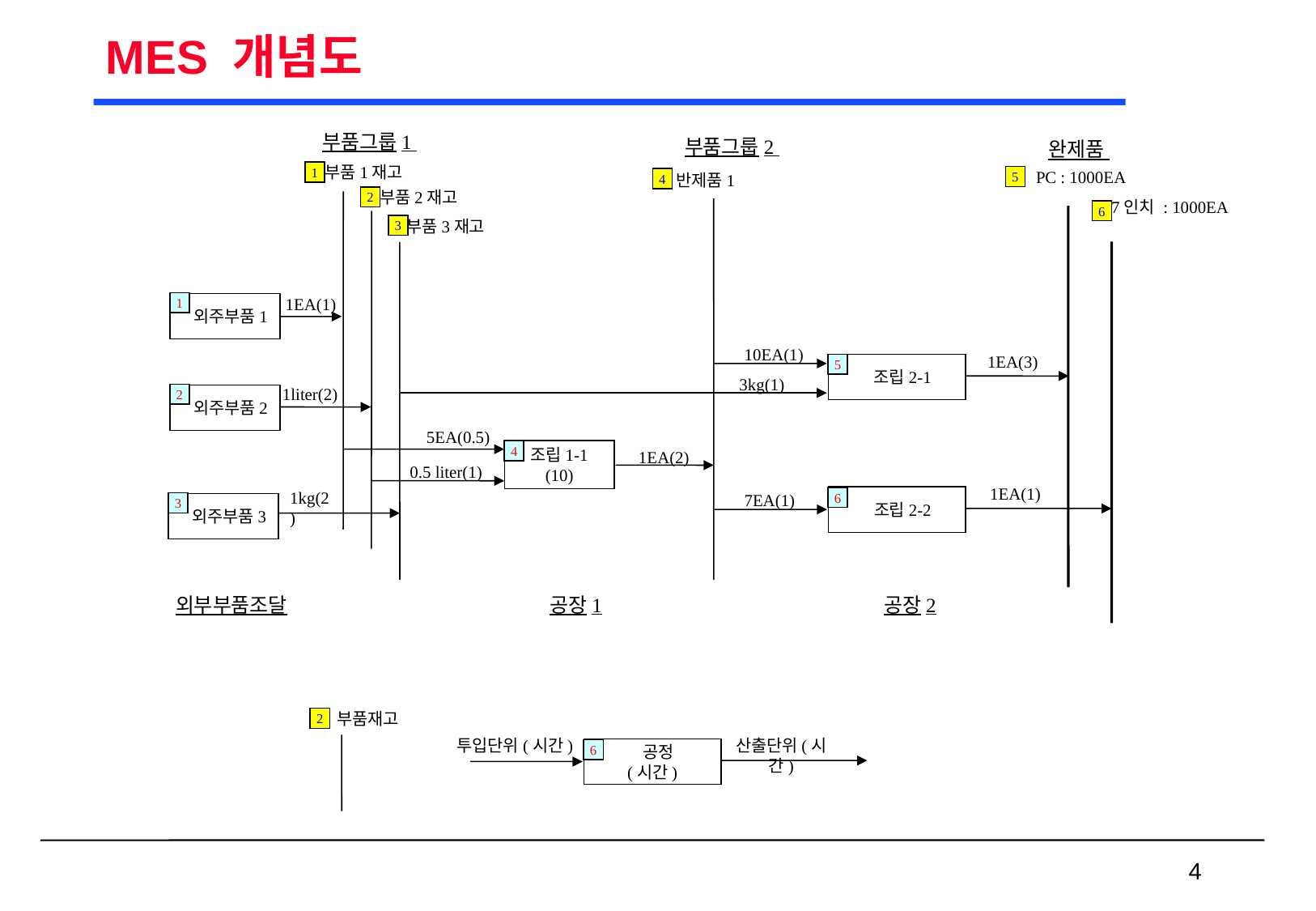

# MES 개념도
부품그룹1
부품그룹2
완제품
부품1재고
PC : 1000EA
1
반제품1
5
4
부품2재고
2
7인치 : 1000EA

6

부품3재고

3

1EA(1)
1
외주부품1

10EA(1)
1EA(3)
5
  조립2-1

3kg(1)

1liter(2)
2
외주부품2

5EA(0.5)
조립1-1
(10)
1EA(2)
4

0.5 liter(1)

1EA(1)

1kg(2)
7EA(1)
  조립2-2
6
3
외주부품3

외부부품조달
공장1
공장2
부품재고
2
투입단위(시간)
산출단위(시간)

  공정
(시간)
6

 4